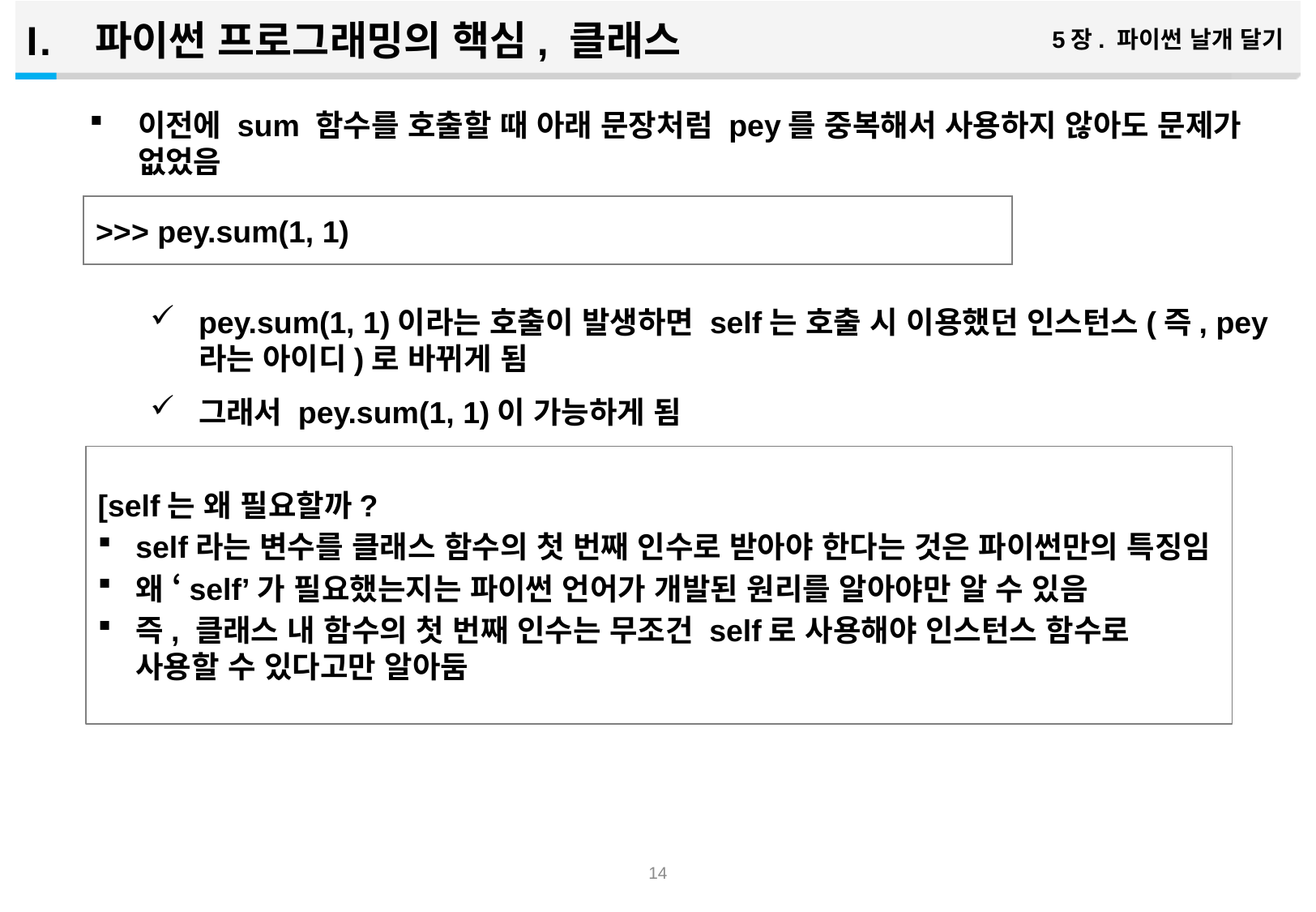

파이썬 프로그래밍의 핵심, 클래스
5장. 파이썬 날개 달기
이전에 sum 함수를 호출할 때 아래 문장처럼 pey를 중복해서 사용하지 않아도 문제가 없었음

pey.sum(1, 1)이라는 호출이 발생하면 self는 호출 시 이용했던 인스턴스(즉, pey라는 아이디)로 바뀌게 됨
그래서 pey.sum(1, 1)이 가능하게 됨

>>> pey.sum(1, 1)
[self는 왜 필요할까?
self라는 변수를 클래스 함수의 첫 번째 인수로 받아야 한다는 것은 파이썬만의 특징임
왜 ‘self’가 필요했는지는 파이썬 언어가 개발된 원리를 알아야만 알 수 있음
즉, 클래스 내 함수의 첫 번째 인수는 무조건 self로 사용해야 인스턴스 함수로 사용할 수 있다고만 알아둠
14